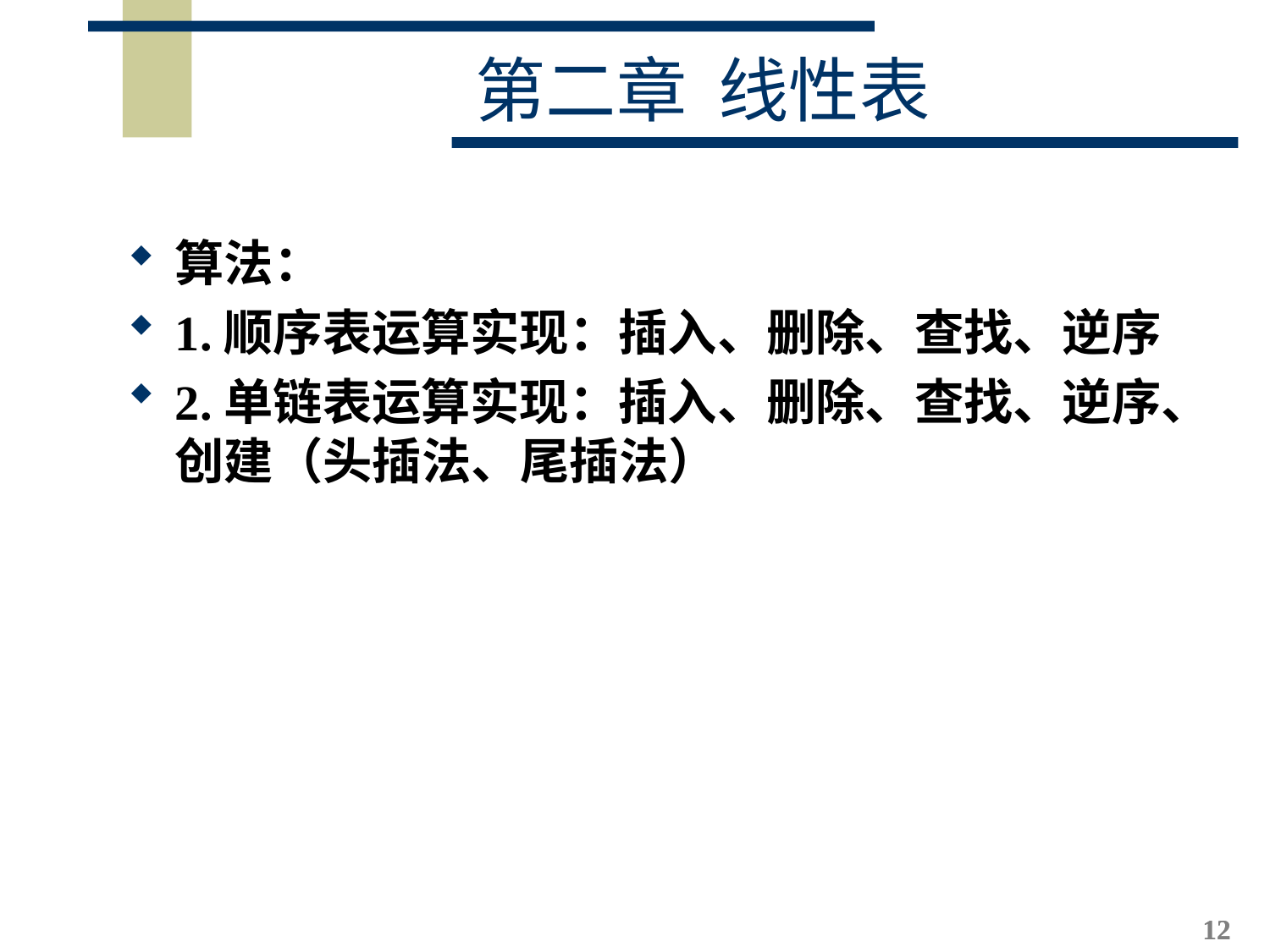

# 第二章  线性表
算法：
1.顺序表运算实现：插入、删除、查找、逆序
2.单链表运算实现：插入、删除、查找、逆序、创建（头插法、尾插法）